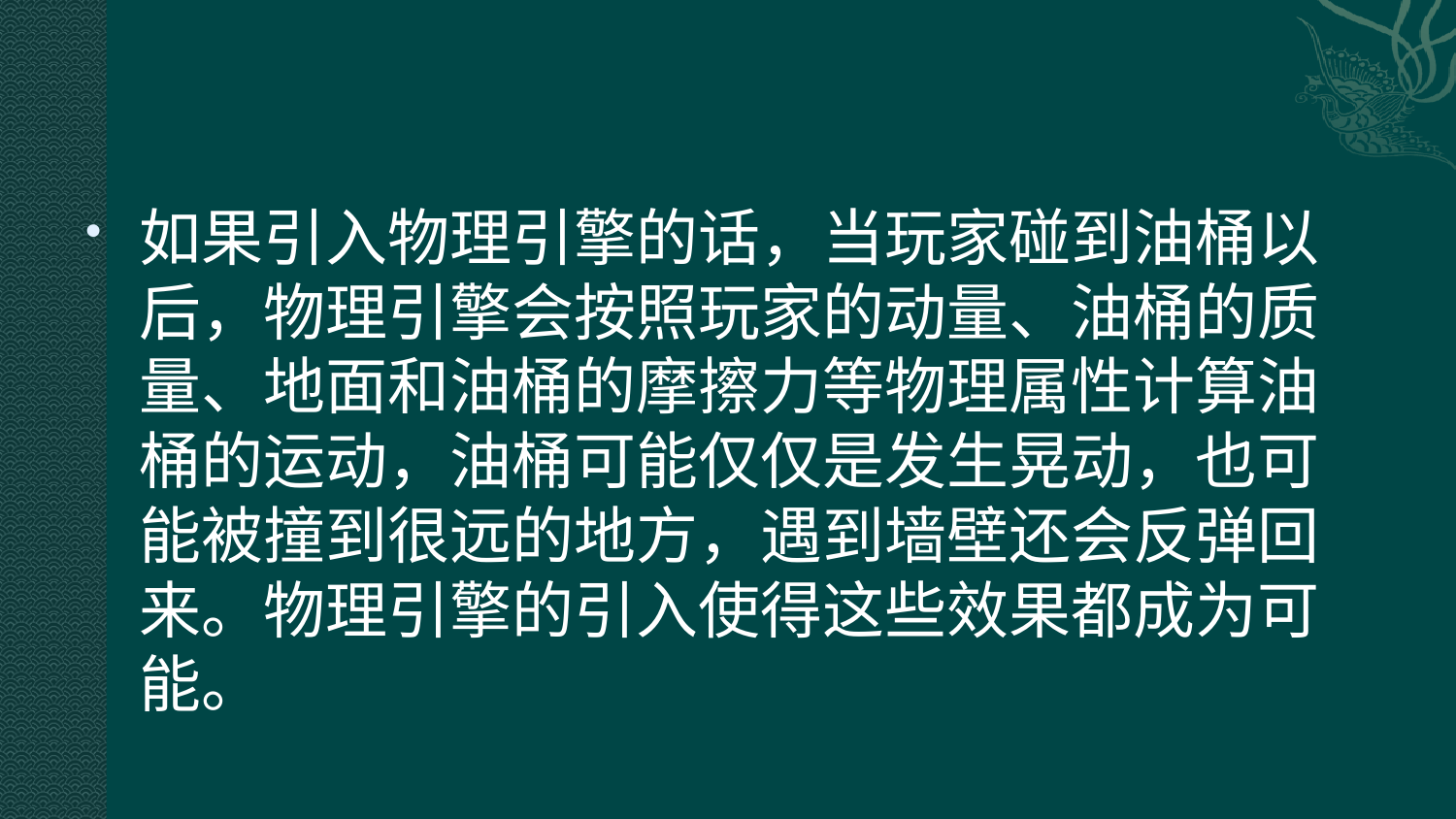

#
如果引入物理引擎的话，当玩家碰到油桶以后，物理引擎会按照玩家的动量、油桶的质量、地面和油桶的摩擦力等物理属性计算油桶的运动，油桶可能仅仅是发生晃动，也可能被撞到很远的地方，遇到墙壁还会反弹回来。物理引擎的引入使得这些效果都成为可能。